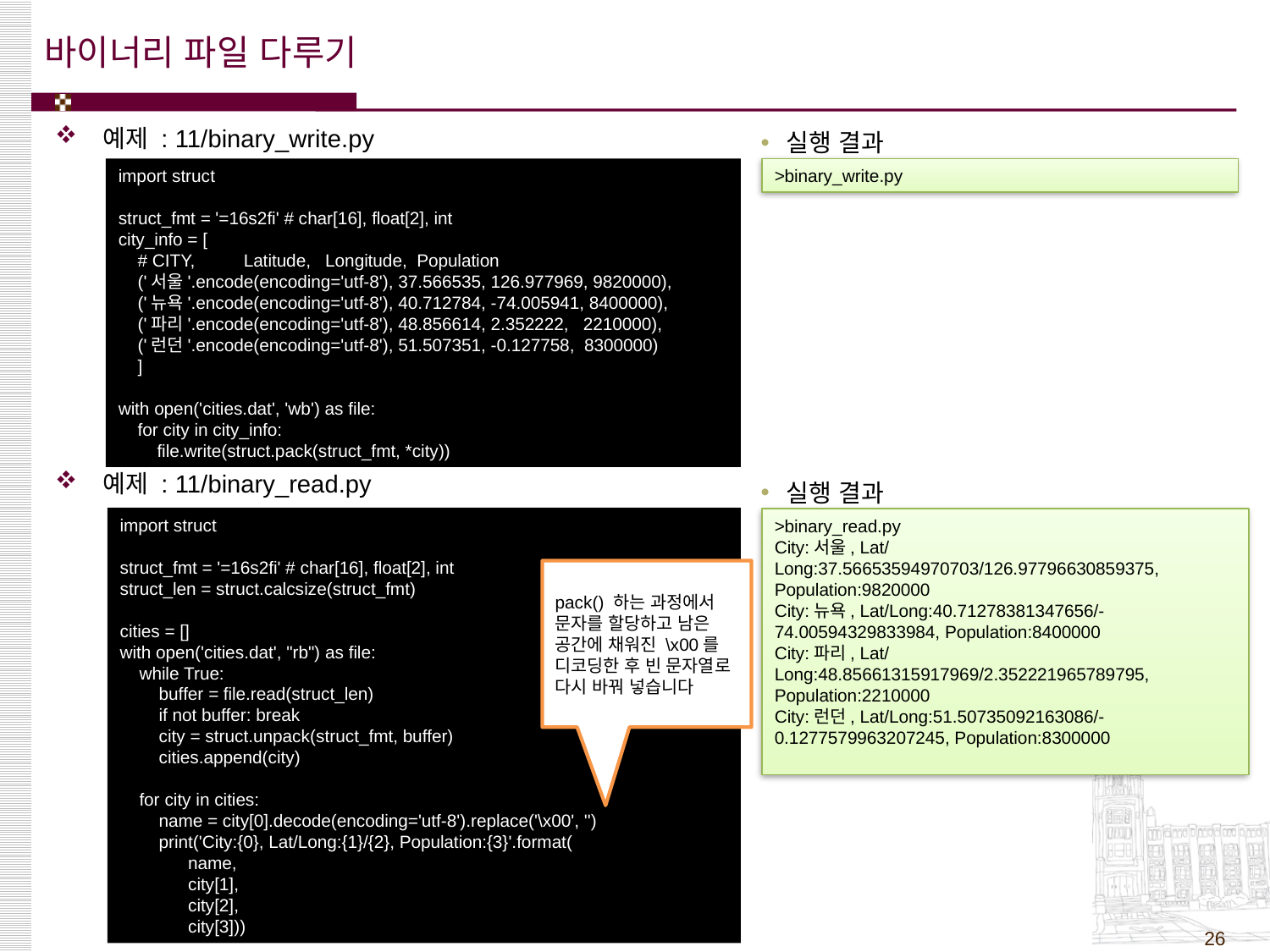

# 바이너리 파일 다루기
예제 : 11/binary_write.py

예제 : 11/binary_read.py
실행 결과

import struct

struct_fmt = '=16s2fi' # char[16], float[2], int
city_info = [
    # CITY,          Latitude,   Longitude,  Population
    ('서울'.encode(encoding='utf-8'), 37.566535, 126.977969, 9820000),
    ('뉴욕'.encode(encoding='utf-8'), 40.712784, -74.005941, 8400000),
    ('파리'.encode(encoding='utf-8'), 48.856614, 2.352222,   2210000),
    ('런던'.encode(encoding='utf-8'), 51.507351, -0.127758,  8300000)
    ]

with open('cities.dat', 'wb') as file:
    for city in city_info:
        file.write(struct.pack(struct_fmt, *city))
>binary_write.py

실행 결과

import struct

struct_fmt = '=16s2fi' # char[16], float[2], int
struct_len = struct.calcsize(struct_fmt)

cities = []
with open('cities.dat', "rb") as file:
    while True:
        buffer = file.read(struct_len)
        if not buffer: break
        city = struct.unpack(struct_fmt, buffer)
        cities.append(city)

    for city in cities:
        name = city[0].decode(encoding='utf-8').replace('\x00', '')
        print('City:{0}, Lat/Long:{1}/{2}, Population:{3}'.format(
              name,
              city[1],
              city[2],
              city[3]))
>binary_read.py
City:서울, Lat/Long:37.56653594970703/126.97796630859375, Population:9820000
City:뉴욕, Lat/Long:40.71278381347656/-74.00594329833984, Population:8400000
City:파리, Lat/Long:48.85661315917969/2.352221965789795, Population:2210000
City:런던, Lat/Long:51.50735092163086/-0.1277579963207245, Population:8300000

pack() 하는 과정에서 문자를 할당하고 남은 공간에 채워진 \x00를 디코딩한 후 빈 문자열로 다시 바꿔 넣습니다